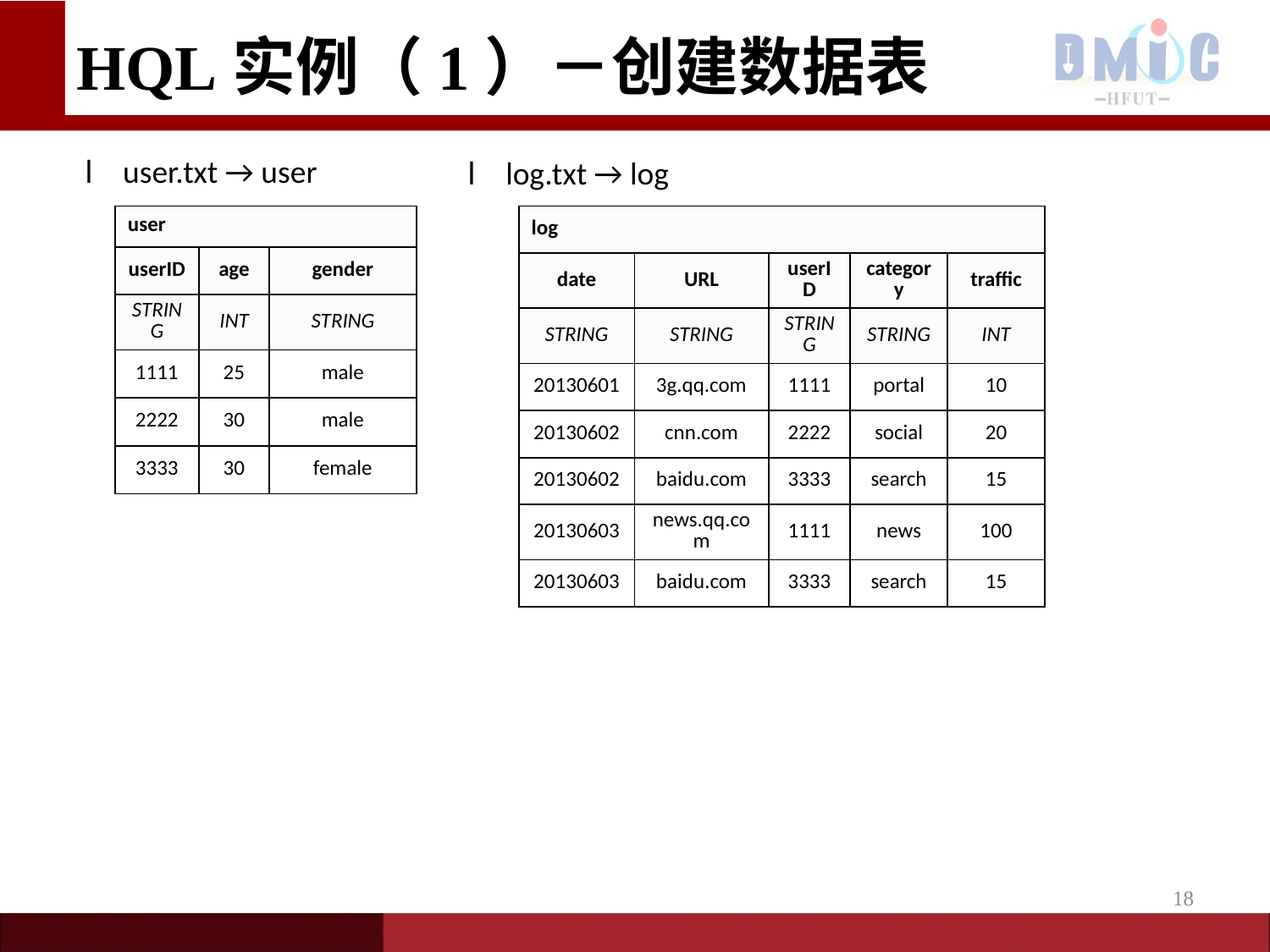

# HQL实例（1）－创建数据表
l    user.txt → user
l    log.txt → log
| user |  |  |
| --- | --- | --- |
| userID | age | gender |
| STRING | INT | STRING |
| 1111 | 25 | male |
| 2222 | 30 | male |
| 3333 | 30 | female |
| log |  |  |  |  |
| --- | --- | --- | --- | --- |
| date | URL | userID | category | traﬃc |
| STRING | STRING | STRING | STRING | INT |
| 20130601 | 3g.qq.com | 1111 | portal | 10 |
| 20130602 | cnn.com | 2222 | social | 20 |
| 20130602 | baidu.com | 3333 | search | 15 |
| 20130603 | news.qq.com | 1111 | news | 100 |
| 20130603 | baidu.com | 3333 | search | 15 |
18